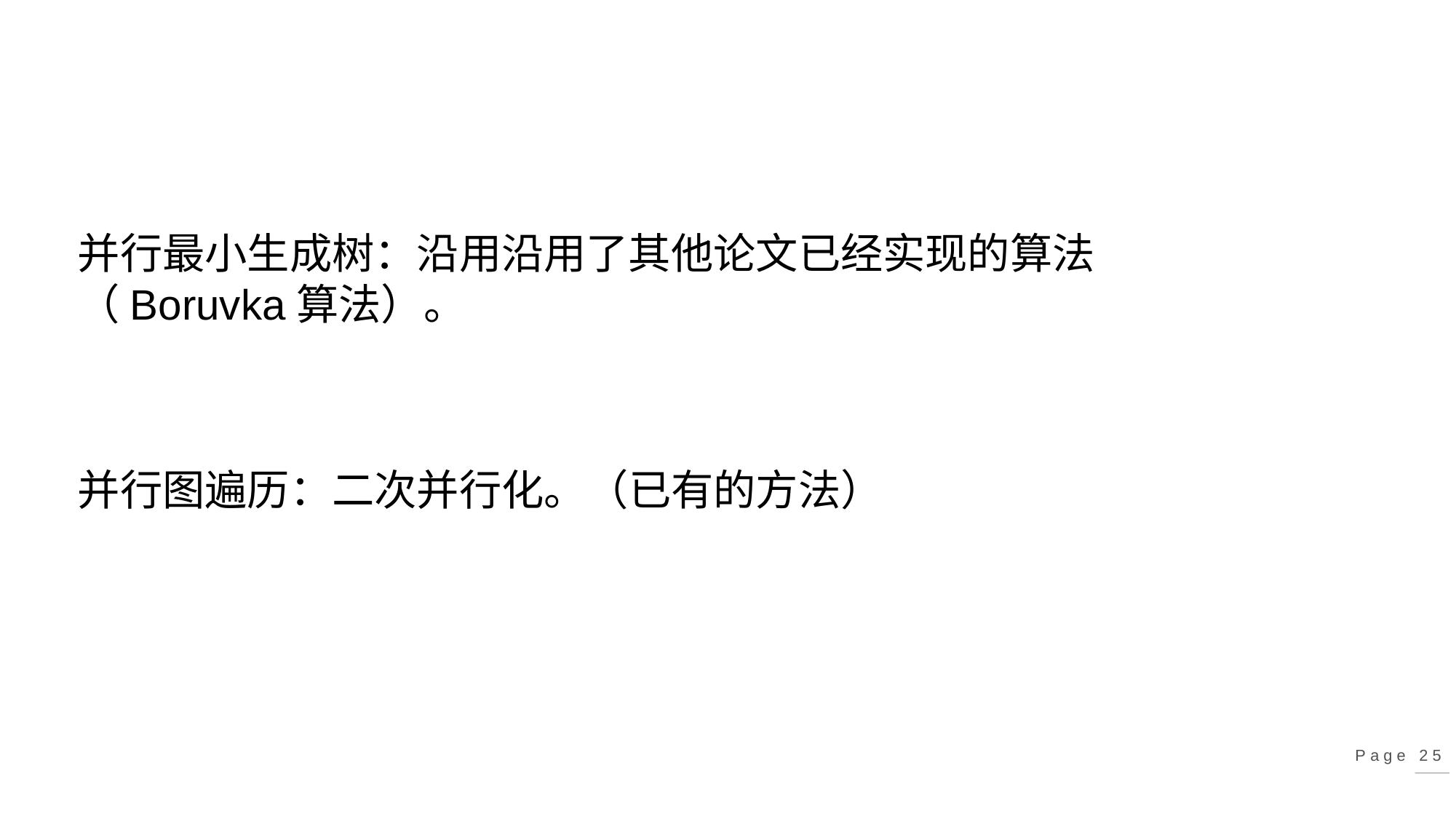

并行最小生成树：沿用沿用了其他论文已经实现的算法（Boruvka算法）。

并行图遍历：二次并行化。（已有的方法）

Page 25